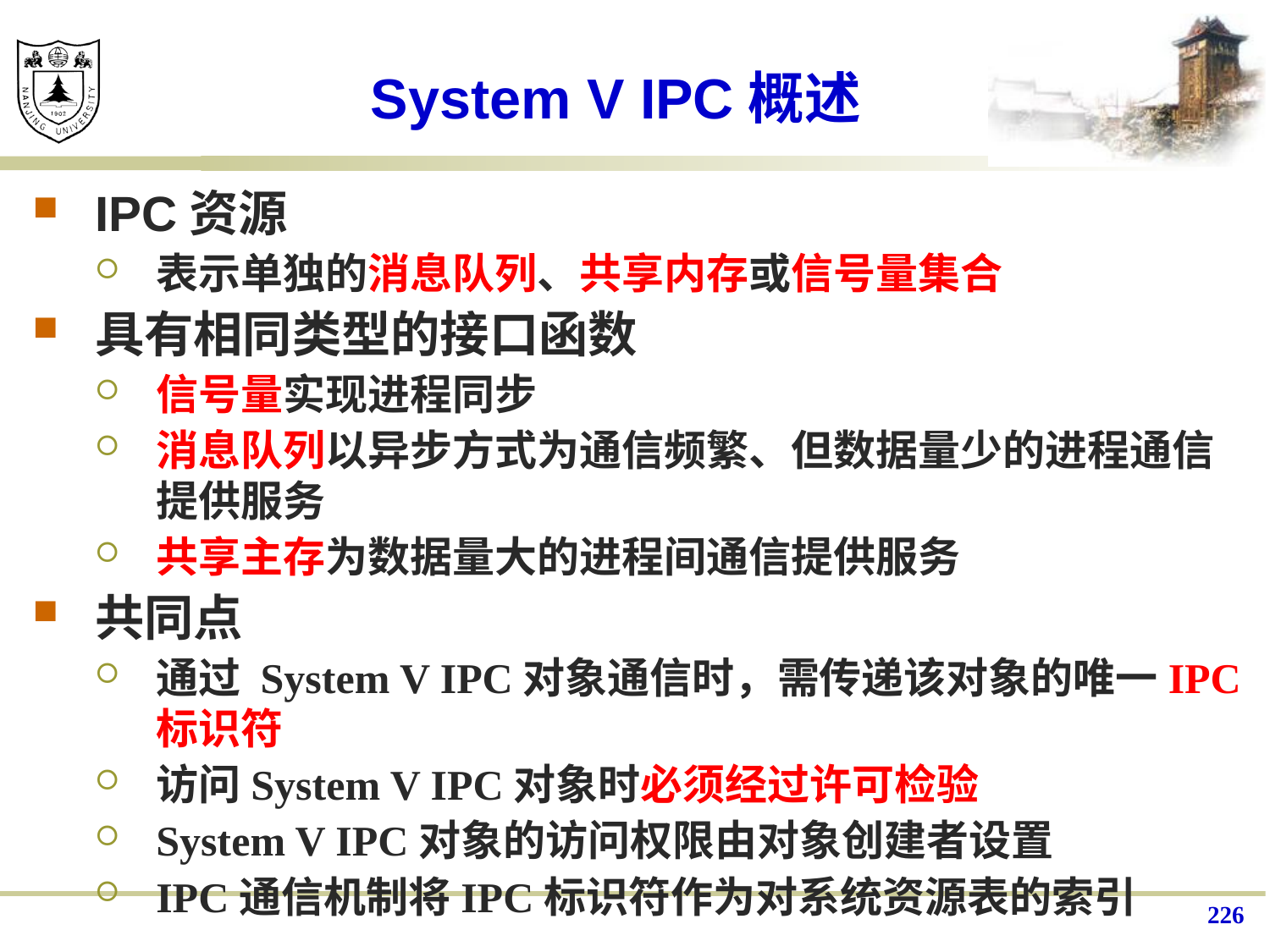

# System V IPC概述
IPC资源
表示单独的消息队列、共享内存或信号量集合
具有相同类型的接口函数
信号量实现进程同步
消息队列以异步方式为通信频繁、但数据量少的进程通信提供服务
共享主存为数据量大的进程间通信提供服务
共同点
通过 System V IPC对象通信时，需传递该对象的唯一IPC标识符
访问System V IPC对象时必须经过许可检验
System V IPC对象的访问权限由对象创建者设置
IPC通信机制将IPC标识符作为对系统资源表的索引
226